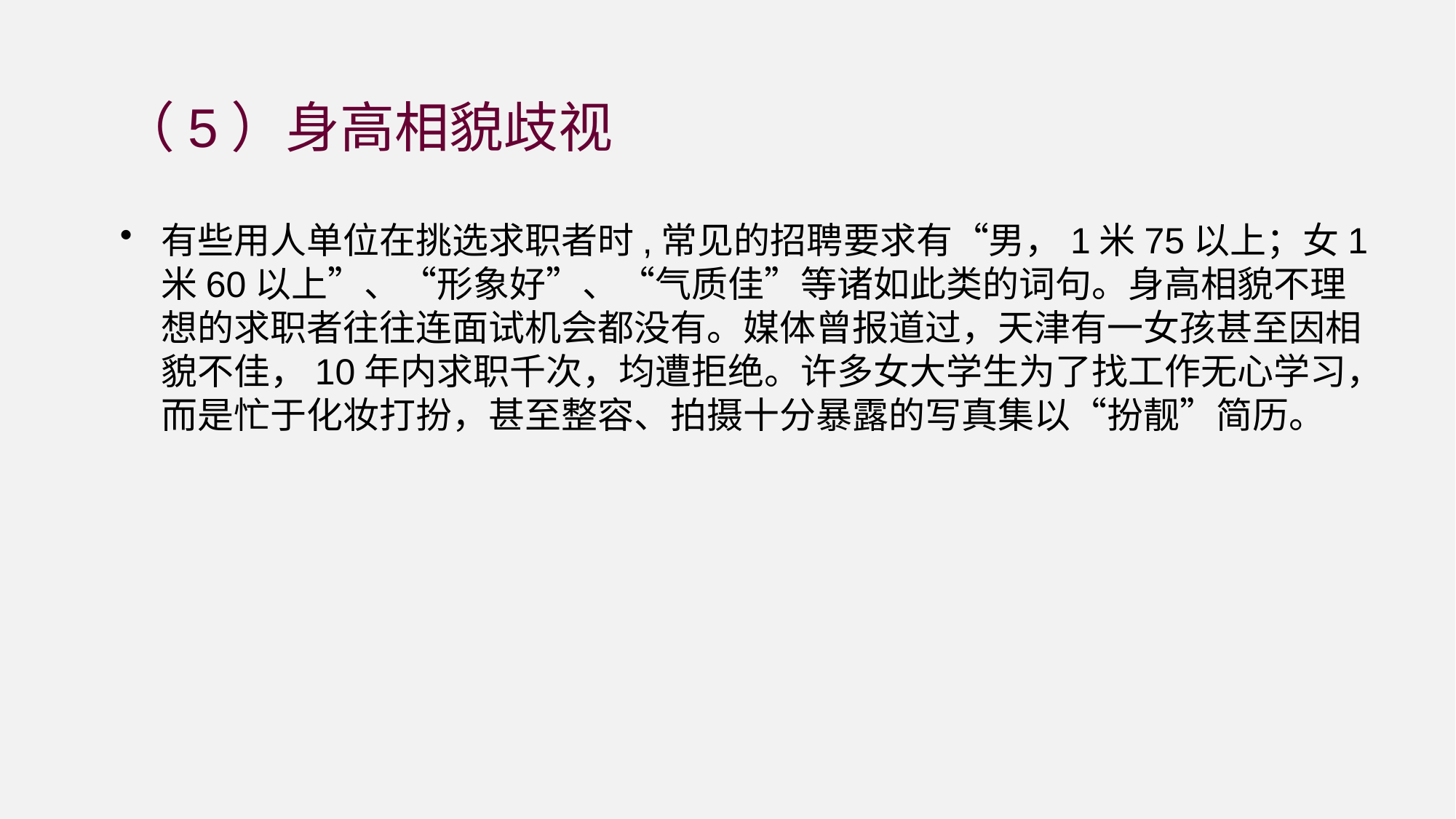

（5）身高相貌歧视
有些用人单位在挑选求职者时,常见的招聘要求有“男，1米75以上；女1米60以上”、“形象好”、“气质佳”等诸如此类的词句。身高相貌不理想的求职者往往连面试机会都没有。媒体曾报道过，天津有一女孩甚至因相貌不佳，10年内求职千次，均遭拒绝。许多女大学生为了找工作无心学习，而是忙于化妆打扮，甚至整容、拍摄十分暴露的写真集以“扮靓”简历。